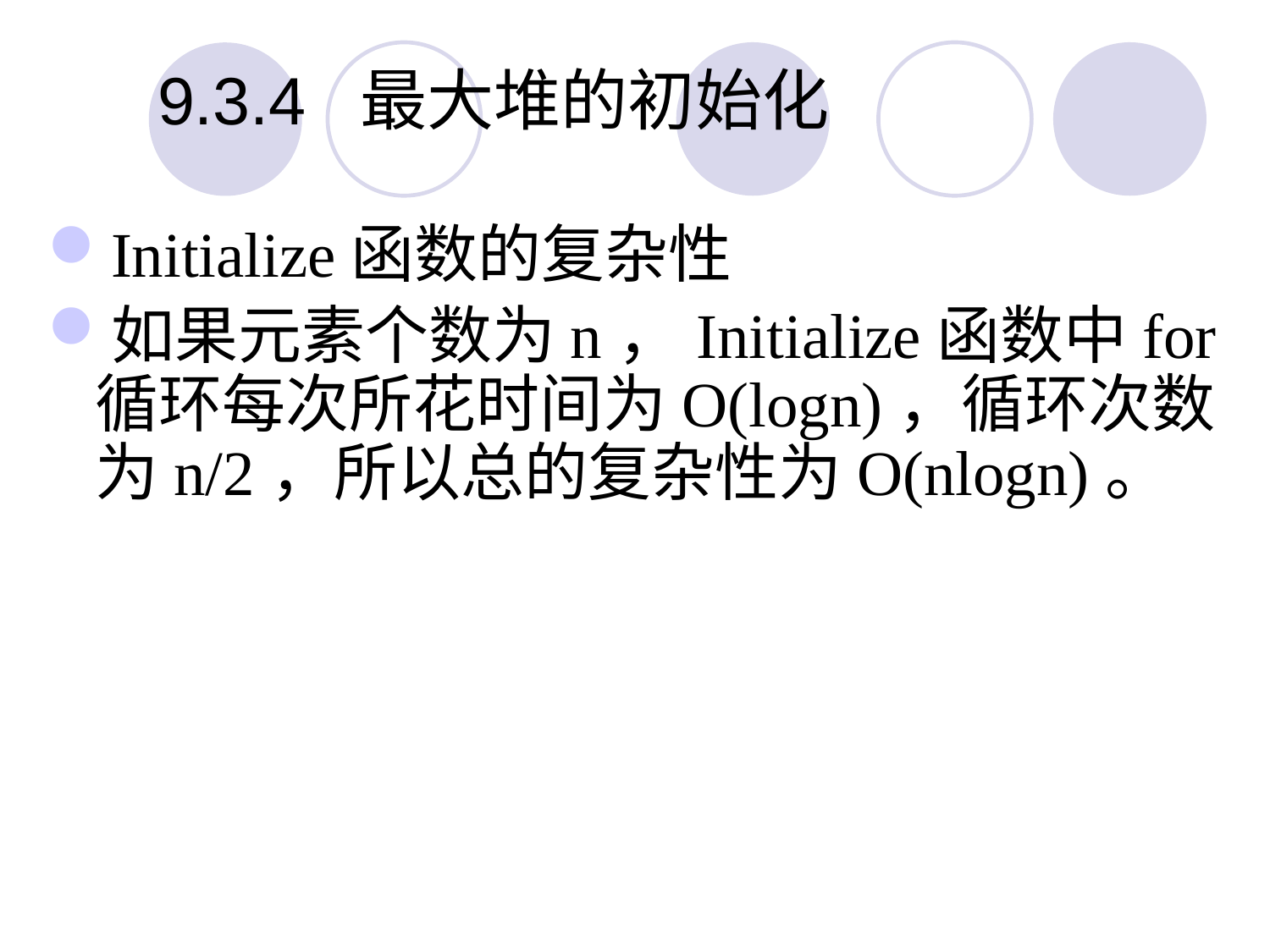

9.3.4  最大堆的初始化
19

Initialize函数的复杂性
如果元素个数为n，Initialize函数中for循环每次所花时间为O(logn)，循环次数为n/2，所以总的复杂性为O(nlogn)。